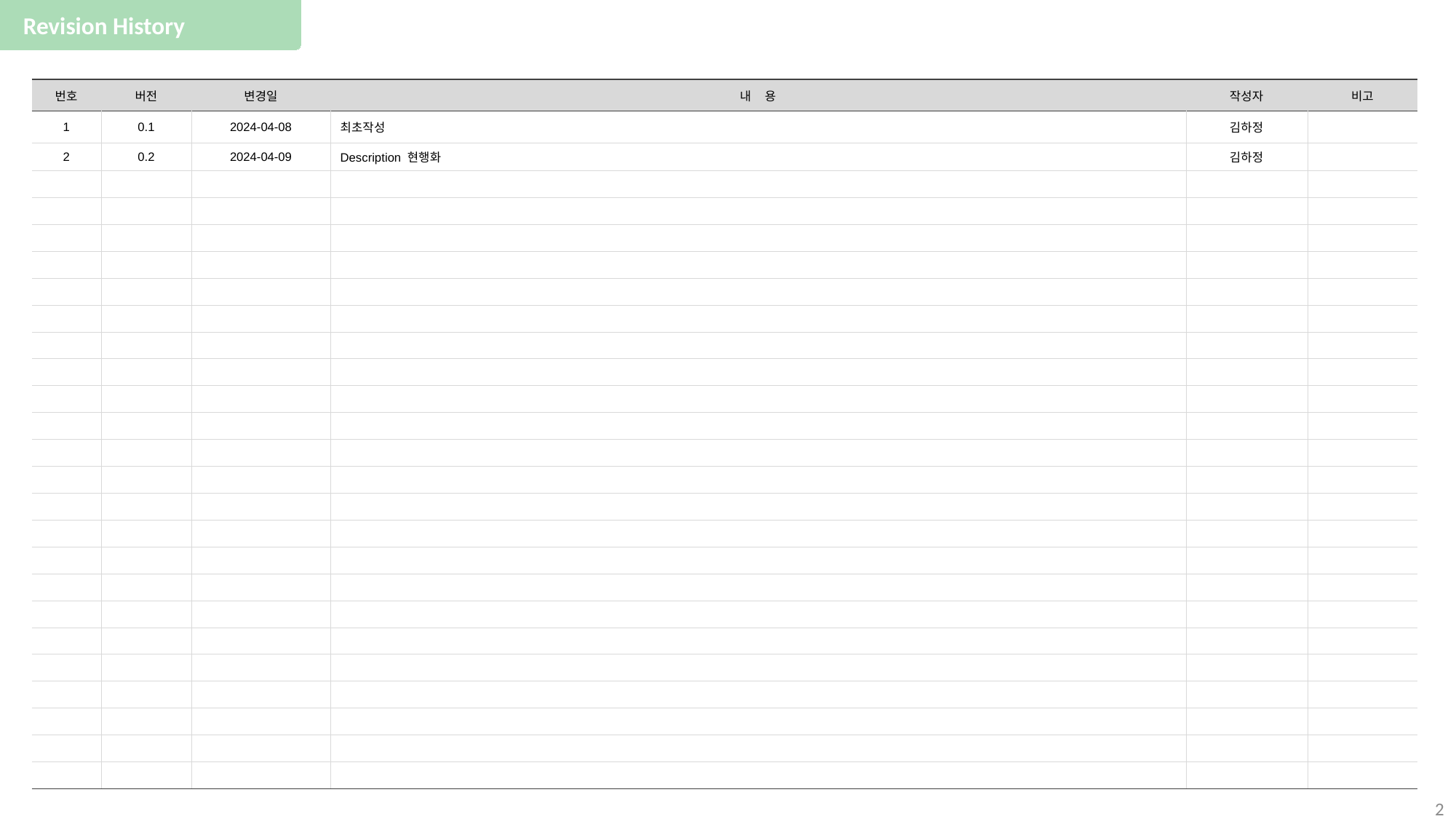

Revision History
| 번호 | 버전 | 변경일 | 내 용 | 작성자 | 비고 |
| --- | --- | --- | --- | --- | --- |
| 1 | 0.1 | 2024-04-08 | 최초작성 | 김하정 |  |
| 2 | 0.2 | 2024-04-09 | Description 현행화 | 김하정 |  |
|  |  |  |  |  |  |
|  |  |  |  |  |  |
|  |  |  |  |  |  |
|  |  |  |  |  |  |
|  |  |  |  |  |  |
|  |  |  |  |  |  |
|  |  |  |  |  |  |
|  |  |  |  |  |  |
|  |  |  |  |  |  |
|  |  |  |  |  |  |
|  |  |  |  |  |  |
|  |  |  |  |  |  |
|  |  |  |  |  |  |
|  |  |  |  |  |  |
|  |  |  |  |  |  |
|  |  |  |  |  |  |
|  |  |  |  |  |  |
|  |  |  |  |  |  |
|  |  |  |  |  |  |
|  |  |  |  |  |  |
|  |  |  |  |  |  |
|  |  |  |  |  |  |
|  |  |  |  |  |  |
2